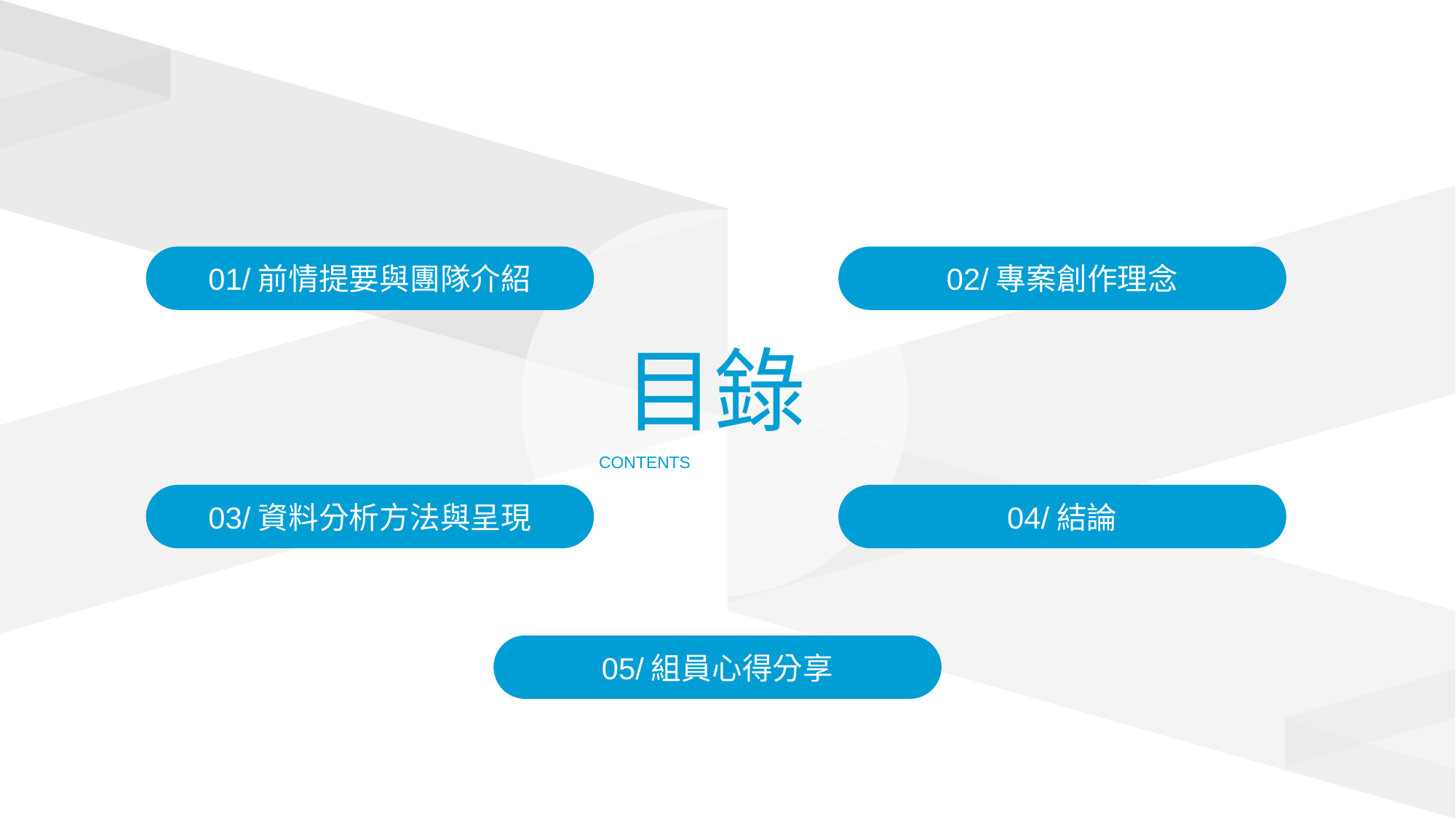

01/前情提要與團隊介紹
02/專案創作理念
目錄
CONTENTS
03/資料分析方法與呈現
04/結論
05/組員心得分享